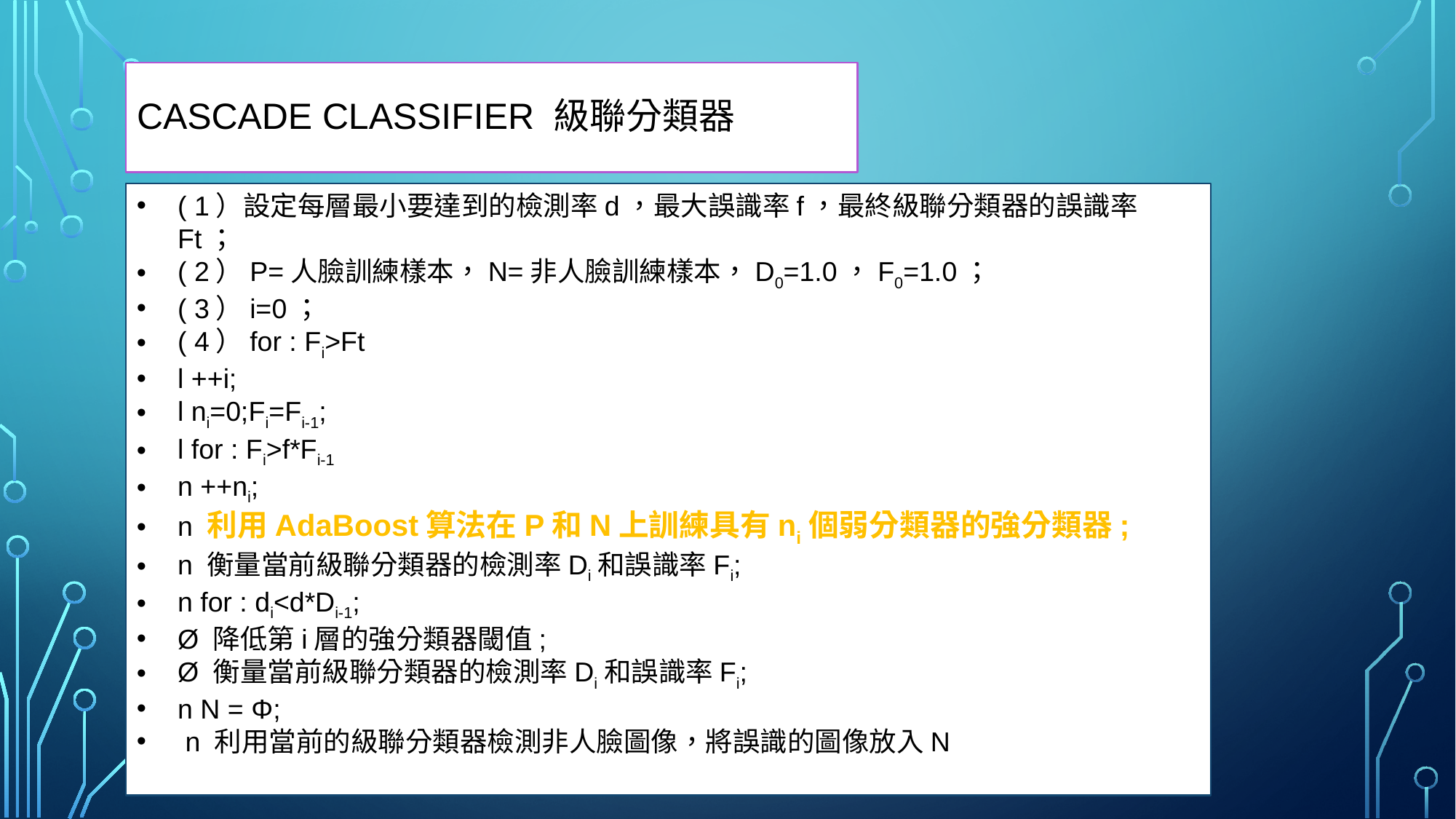

# Cascade classifier 級聯分類器
( 1）設定每層最小要達到的檢測率d，最大誤識率f，最終級聯分類器的誤識率Ft；
( 2）P=人臉訓練樣本，N=非人臉訓練樣本，D0=1.0，F0=1.0；
( 3）i=0；
( 4）for : Fi>Ft
l ++i;
l ni=0;Fi=Fi-1;
l for : Fi>f*Fi-1
n ++ni;
n 利用AdaBoost算法在P和N上訓練具有ni個弱分類器的強分類器;
n 衡量當前級聯分類器的檢測率Di和誤識率Fi;
n for : di<d*Di-1;
Ø 降低第i層的強分類器閾值;
Ø 衡量當前級聯分類器的檢測率Di和誤識率Fi;
n N = Φ;
 n 利用當前的級聯分類器檢測非人臉圖像，將誤識的圖像放入N